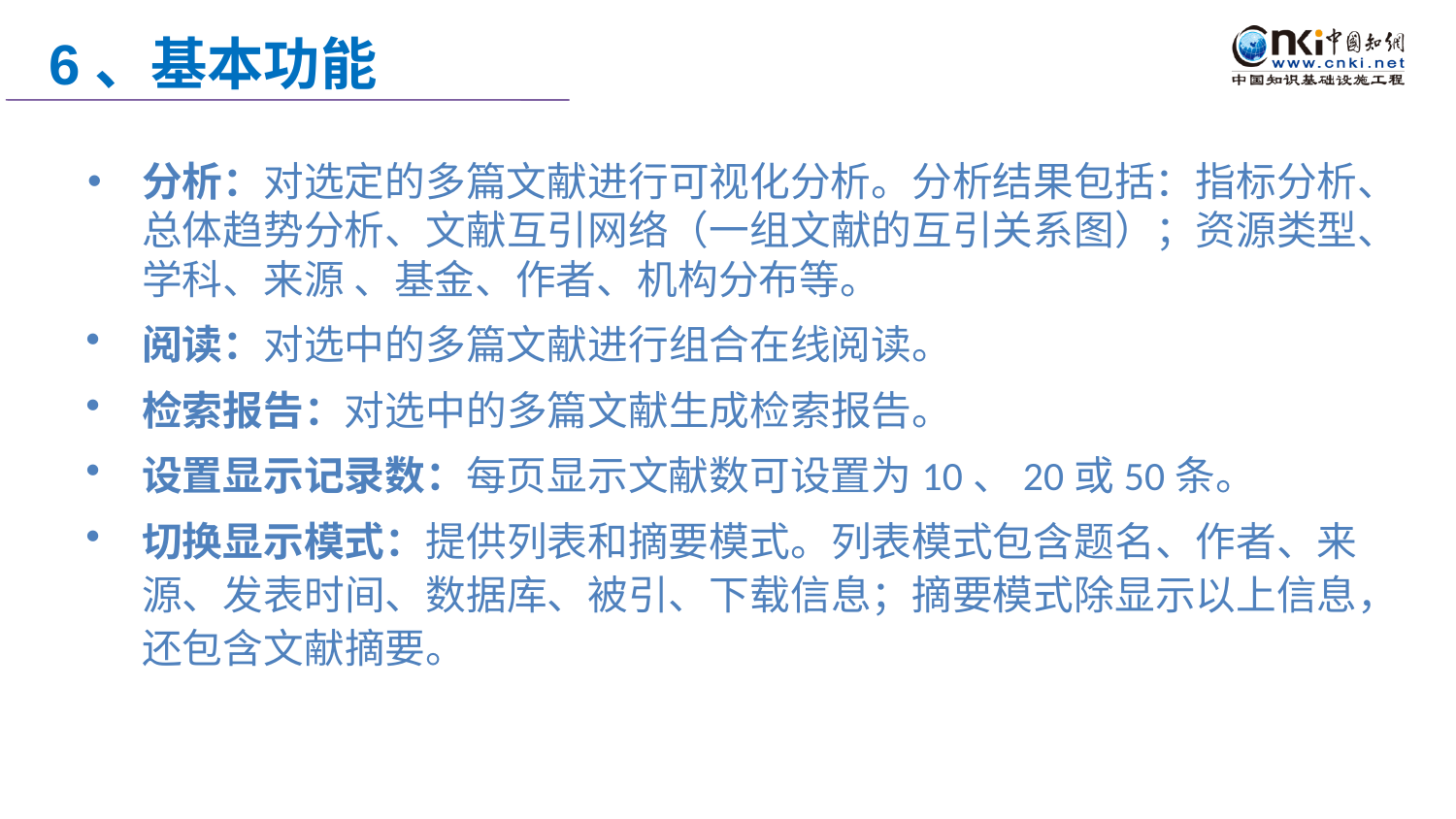

6、基本功能
分析：对选定的多篇文献进行可视化分析。分析结果包括：指标分析、总体趋势分析、文献互引网络（一组文献的互引关系图）；资源类型、学科、来源 、基金、作者、机构分布等。
阅读：对选中的多篇文献进行组合在线阅读。
检索报告：对选中的多篇文献生成检索报告。
设置显示记录数：每页显示文献数可设置为10、20或50条。
切换显示模式：提供列表和摘要模式。列表模式包含题名、作者、来源、发表时间、数据库、被引、下载信息；摘要模式除显示以上信息，还包含文献摘要。